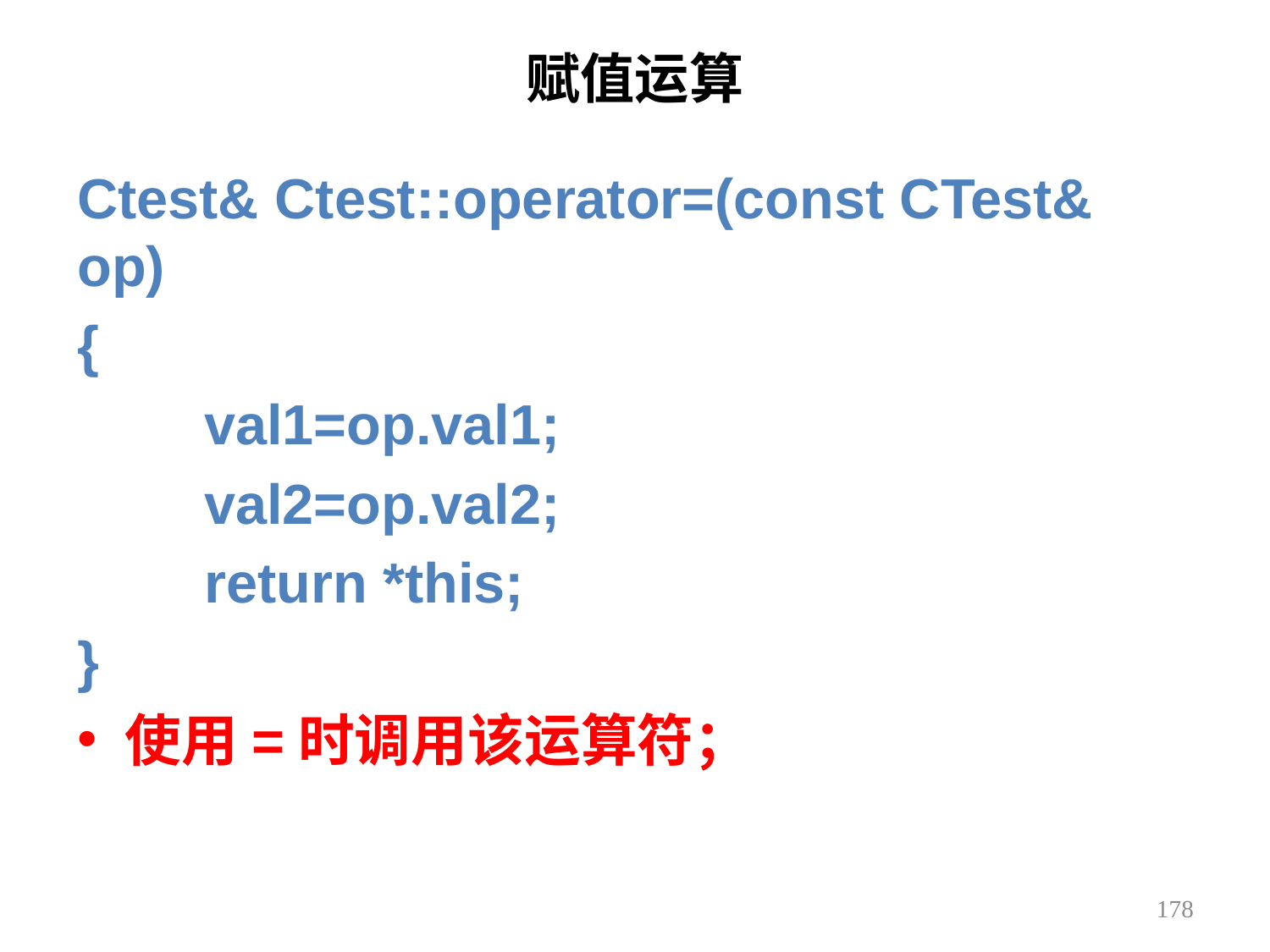

# 赋值运算
Ctest& Ctest::operator=(const CTest& op)
{
	val1=op.val1;
	val2=op.val2;
	return *this;
}
使用=时调用该运算符；
178